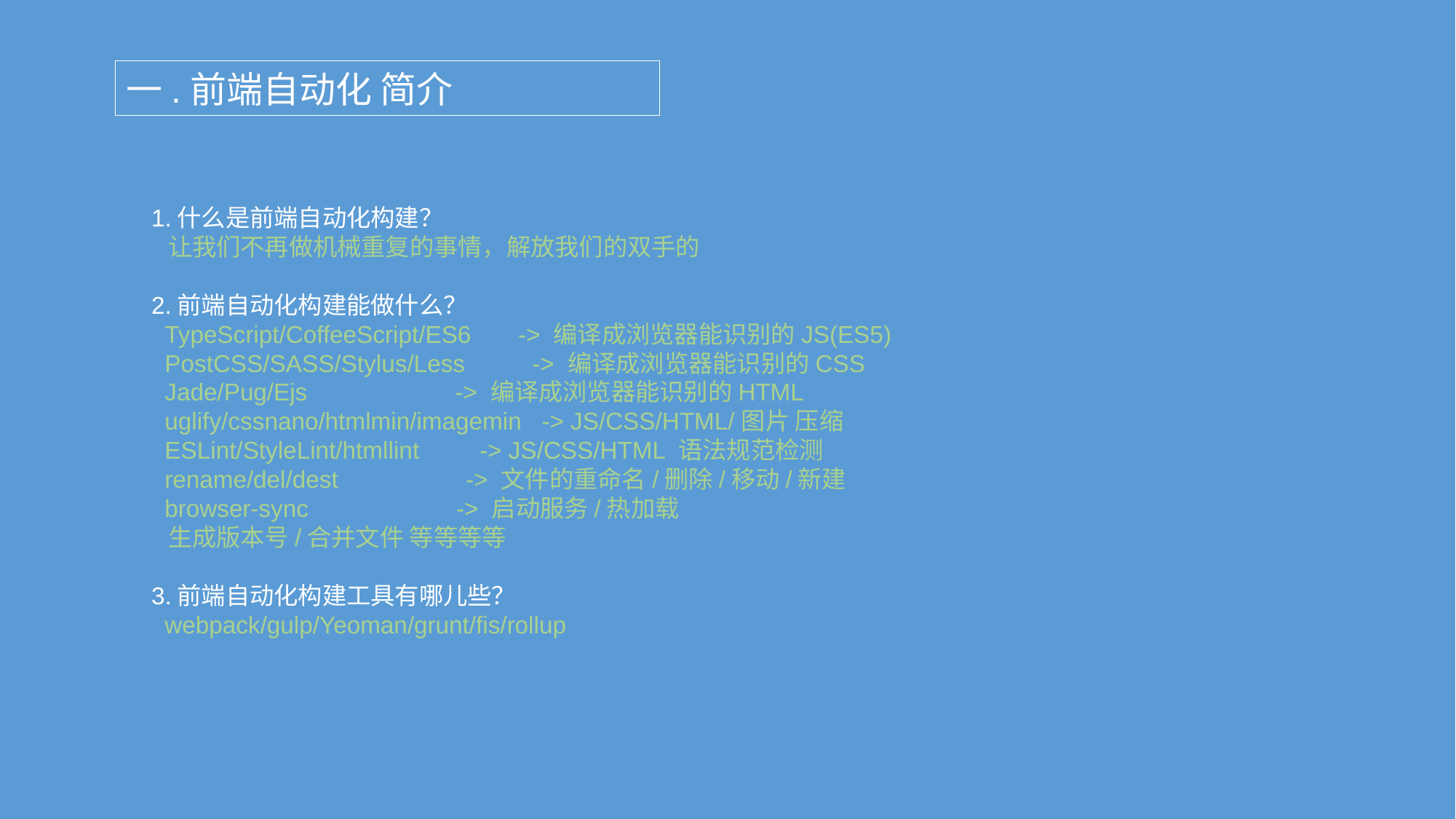

一.前端自动化 简介
1.什么是前端自动化构建？
  让我们不再做机械重复的事情，解放我们的双手的

2.前端自动化构建能做什么？
  TypeScript/CoffeeScript/ES6       -> 编译成浏览器能识别的JS(ES5)
  PostCSS/SASS/Stylus/Less          -> 编译成浏览器能识别的CSS
  Jade/Pug/Ejs                      -> 编译成浏览器能识别的HTML
  uglify/cssnano/htmlmin/imagemin   -> JS/CSS/HTML/图片 压缩
  ESLint/StyleLint/htmllint         -> JS/CSS/HTML 语法规范检测
  rename/del/dest                   -> 文件的重命名/删除/移动/新建
  browser-sync                      -> 启动服务/热加载
  生成版本号/合并文件 等等等等

3.前端自动化构建工具有哪儿些？
  webpack/gulp/Yeoman/grunt/fis/rollup